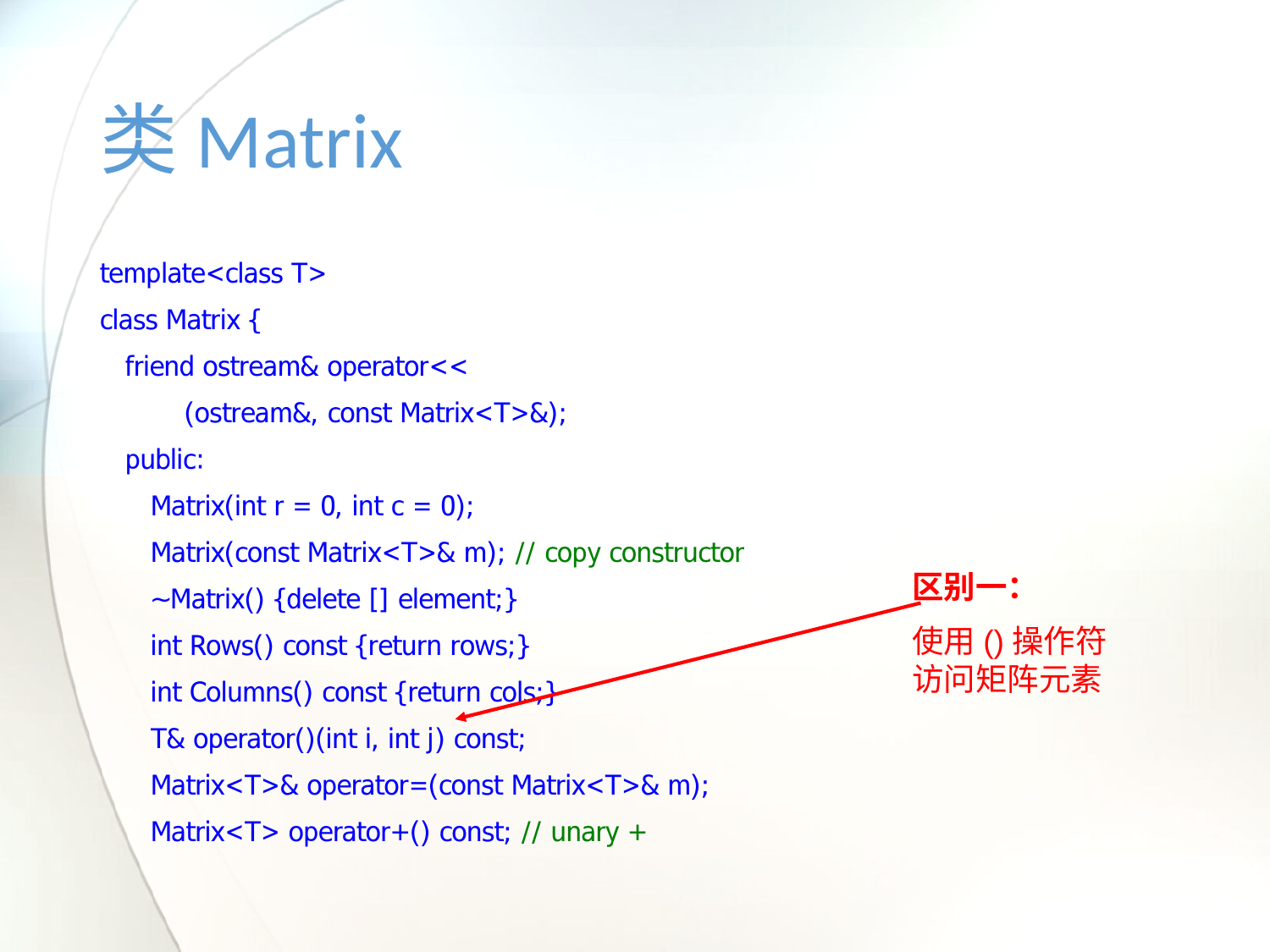

# 类Matrix
template<class T>
class Matrix {
   friend ostream& operator<<
          (ostream&, const Matrix<T>&);
   public:
      Matrix(int r = 0, int c = 0);
      Matrix(const Matrix<T>& m); // copy constructor
      ~Matrix() {delete [] element;}
      int Rows() const {return rows;}
      int Columns() const {return cols;}
      T& operator()(int i, int j) const;
      Matrix<T>& operator=(const Matrix<T>& m);
      Matrix<T> operator+() const; // unary +
区别一：
使用()操作符
访问矩阵元素